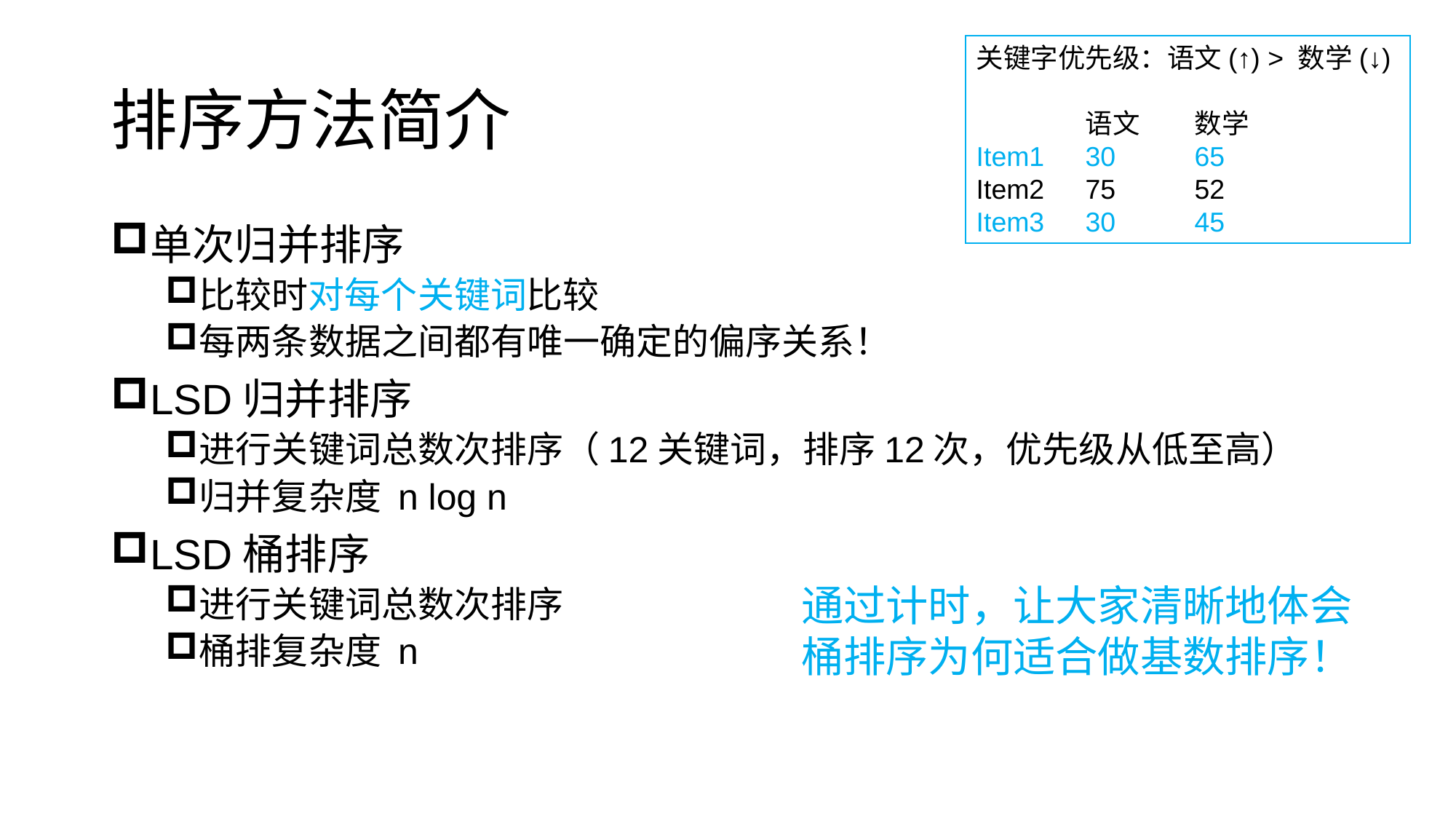

关键字优先级：语文(↑) > 数学(↓)

	语文	数学
Item1	30	65
Item2	75	52
Item3	30	45
# 排序方法简介
单次归并排序
比较时对每个关键词比较
每两条数据之间都有唯一确定的偏序关系！
LSD归并排序
进行关键词总数次排序（12关键词，排序12次，优先级从低至高）
归并复杂度 n log n
LSD桶排序
进行关键词总数次排序
桶排复杂度 n
通过计时，让大家清晰地体会桶排序为何适合做基数排序！